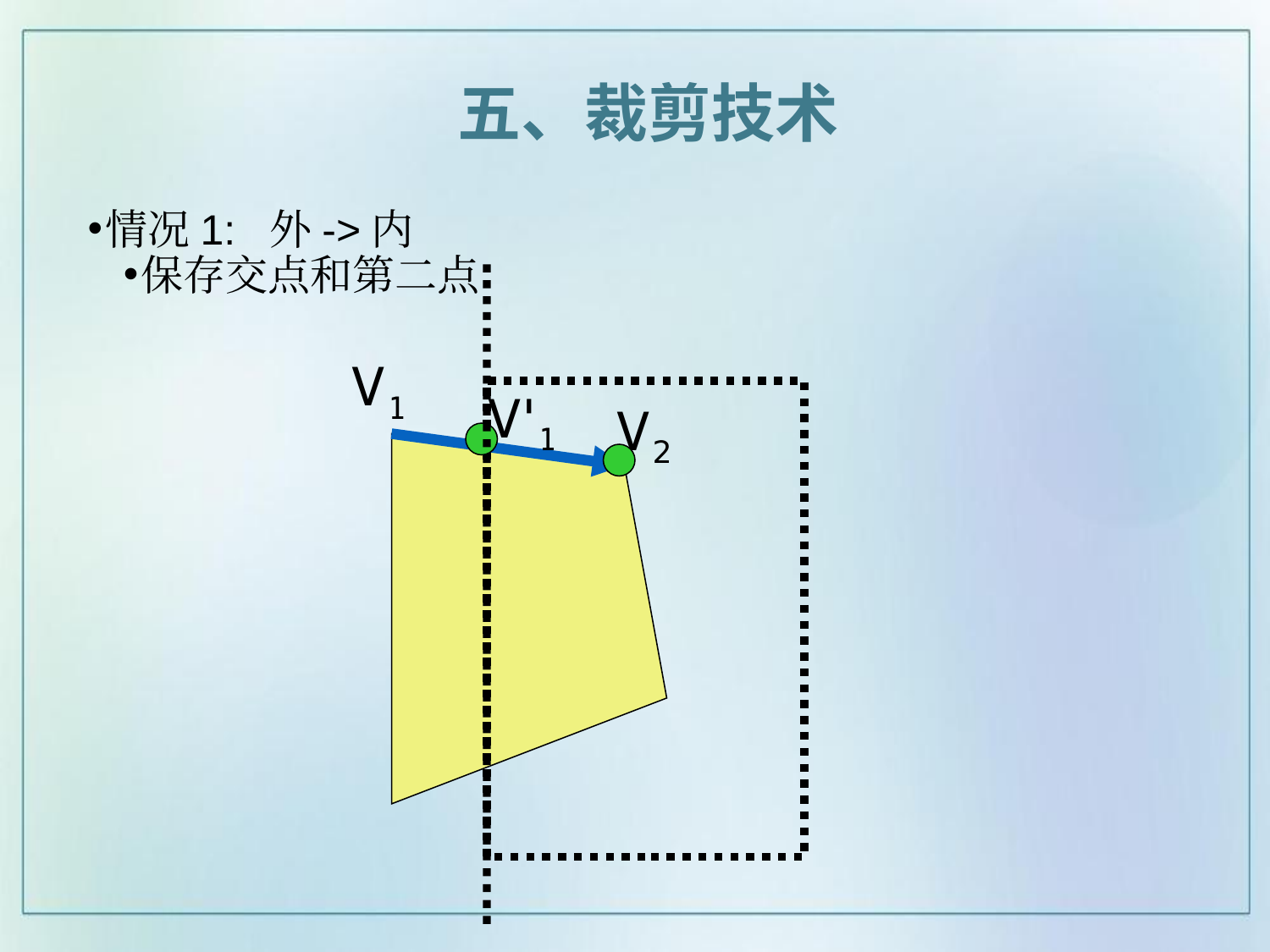

五、裁剪技术
情况1:  外->内
保存交点和第二点

V1
V'1

V2